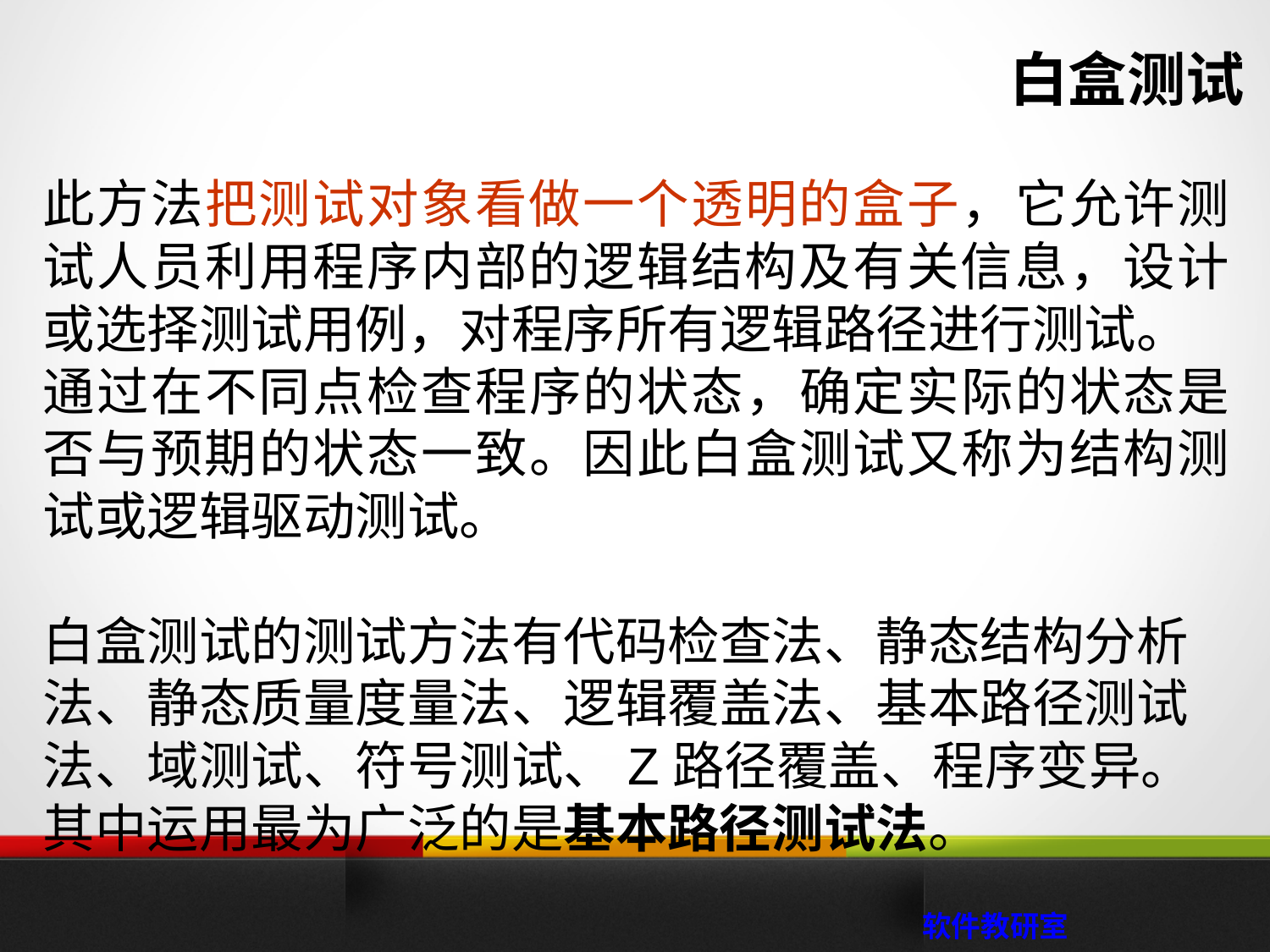

白盒测试
此方法把测试对象看做一个透明的盒子，它允许测试人员利用程序内部的逻辑结构及有关信息，设计或选择测试用例，对程序所有逻辑路径进行测试。
通过在不同点检查程序的状态，确定实际的状态是否与预期的状态一致。因此白盒测试又称为结构测试或逻辑驱动测试。

白盒测试的测试方法有代码检查法、静态结构分析法、静态质量度量法、逻辑覆盖法、基本路径测试法、域测试、符号测试、Z路径覆盖、程序变异。
其中运用最为广泛的是基本路径测试法。
                                     软件教研室